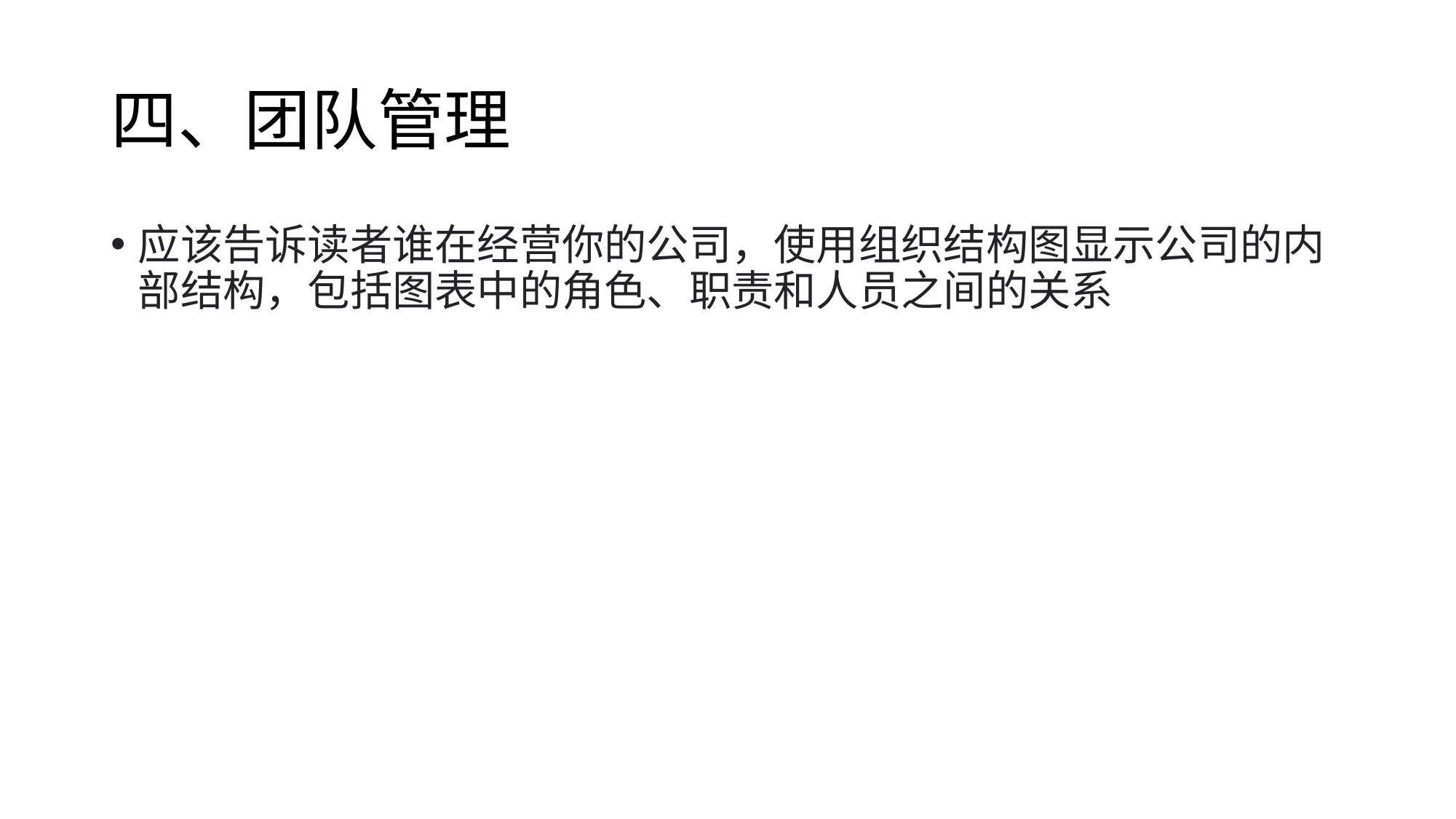

# 四、团队管理
应该告诉读者谁在经营你的公司，使用组织结构图显示公司的内部结构，包括图表中的角色、职责和人员之间的关系